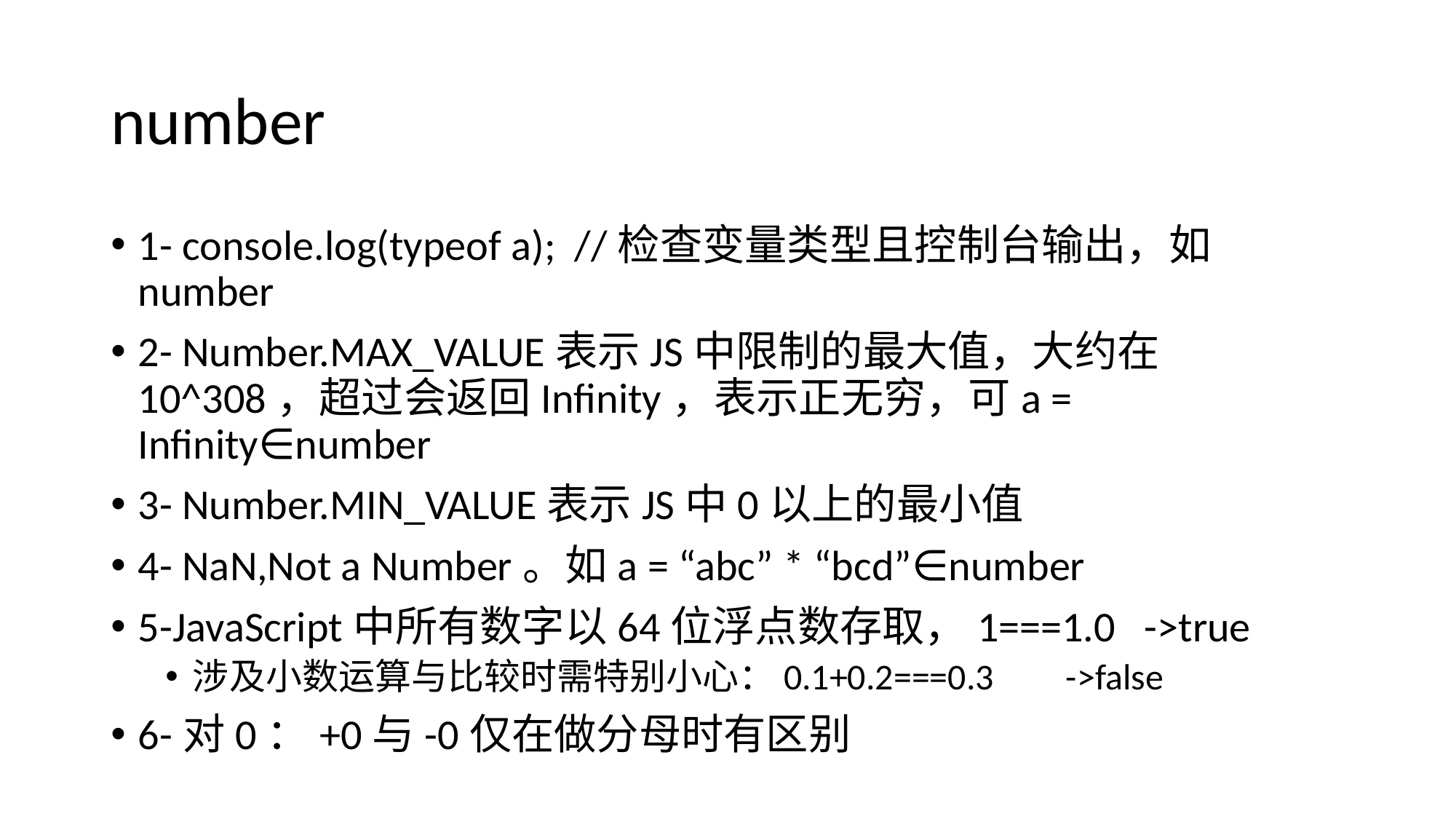

# number
1- console.log(typeof a);	//检查变量类型且控制台输出，如number
2- Number.MAX_VALUE表示JS中限制的最大值，大约在10^308，超过会返回Infinity，表示正无穷，可a = Infinity∈number
3- Number.MIN_VALUE表示JS中0以上的最小值
4- NaN,Not a Number。如a = “abc” * “bcd”∈number
5-JavaScript中所有数字以64位浮点数存取，1===1.0   ->true
涉及小数运算与比较时需特别小心：0.1+0.2===0.3	->false
6-对0：+0与-0仅在做分母时有区别